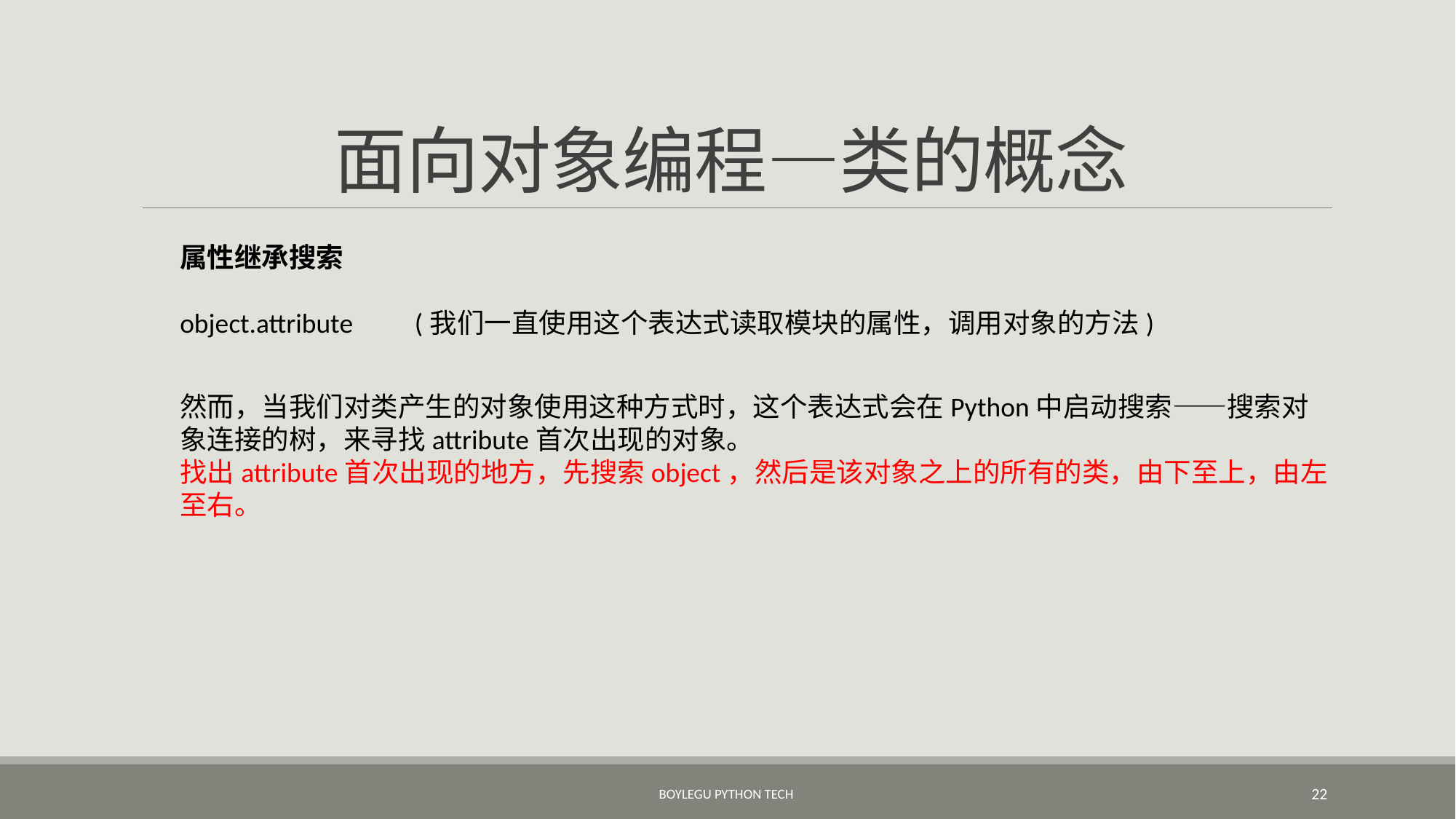

# 面向对象编程—类的概念

属性继承搜索

object.attribute          (我们一直使用这个表达式读取模块的属性，调用对象的方法)

然而，当我们对类产生的对象使用这种方式时，这个表达式会在Python中启动搜索——搜索对象连接的树，来寻找attribute首次出现的对象。
找出attribute首次出现的地方，先搜索object，然后是该对象之上的所有的类，由下至上，由左至右。
BoyleGu Python Tech
22